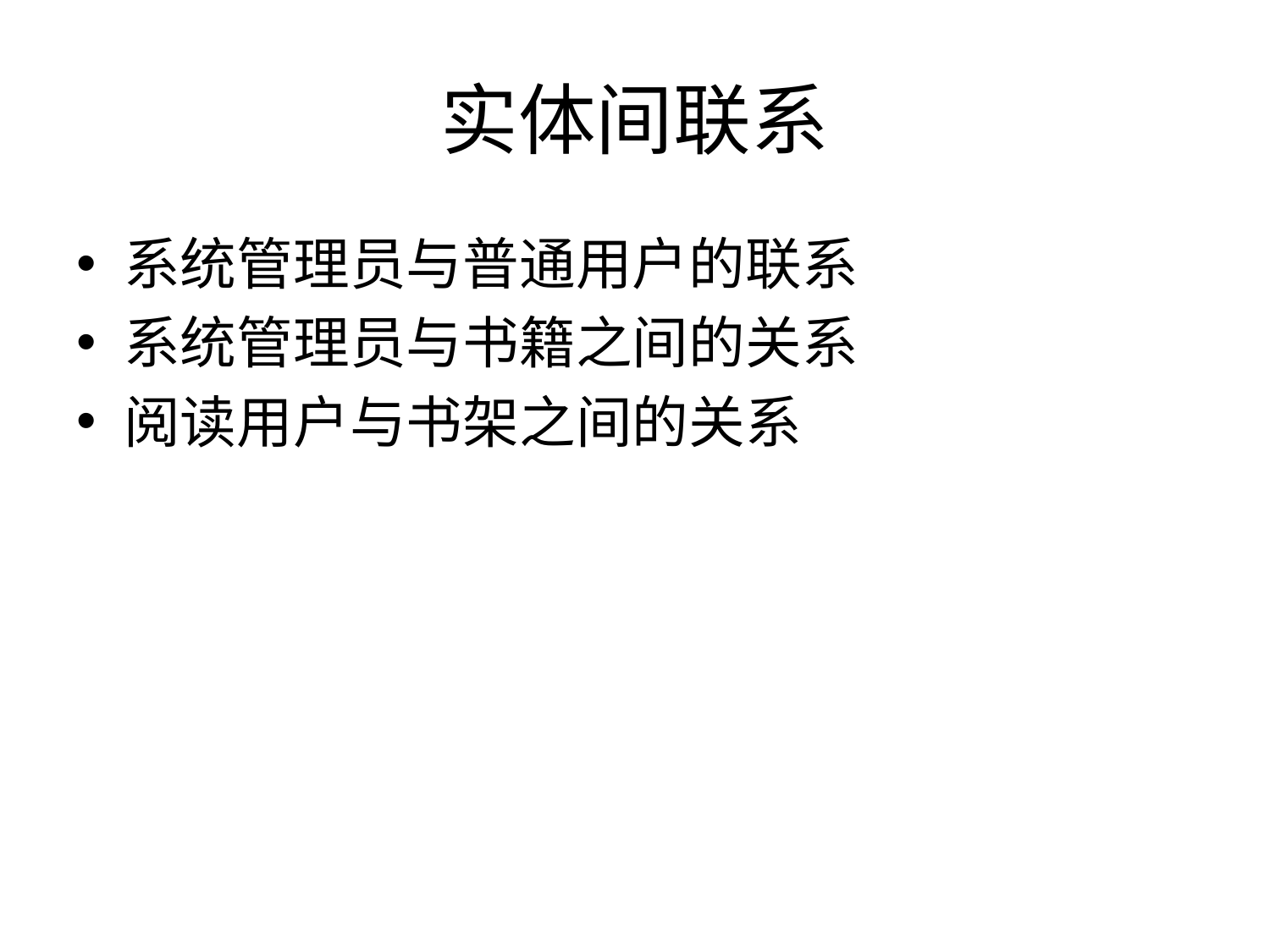

# 实体间联系
系统管理员与普通用户的联系
系统管理员与书籍之间的关系
阅读用户与书架之间的关系